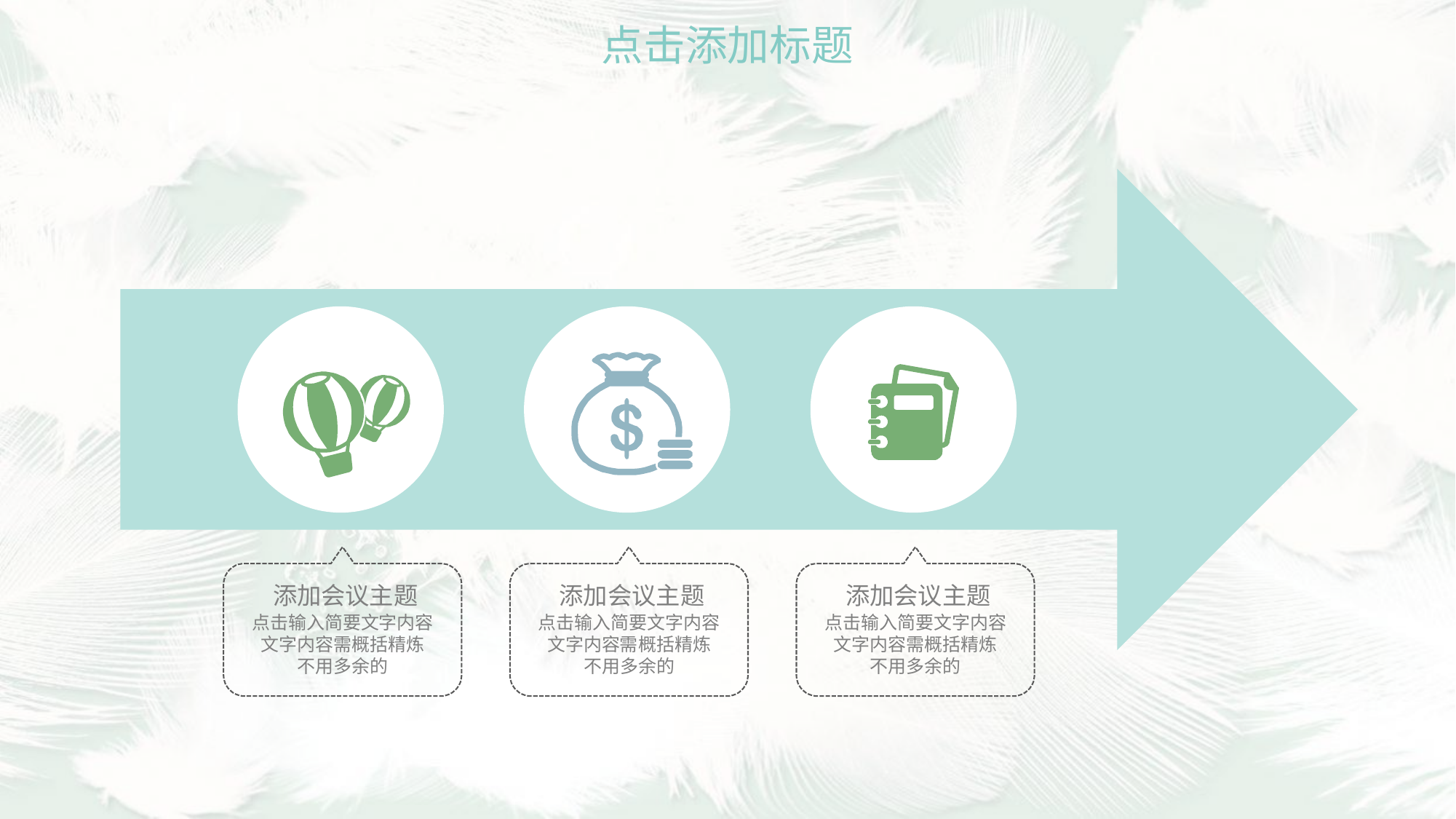

点击添加标题

添加会议主题
点击输入简要文字内容
文字内容需概括精炼
不用多余的

添加会议主题
点击输入简要文字内容
文字内容需概括精炼
不用多余的

添加会议主题
点击输入简要文字内容
文字内容需概括精炼
不用多余的